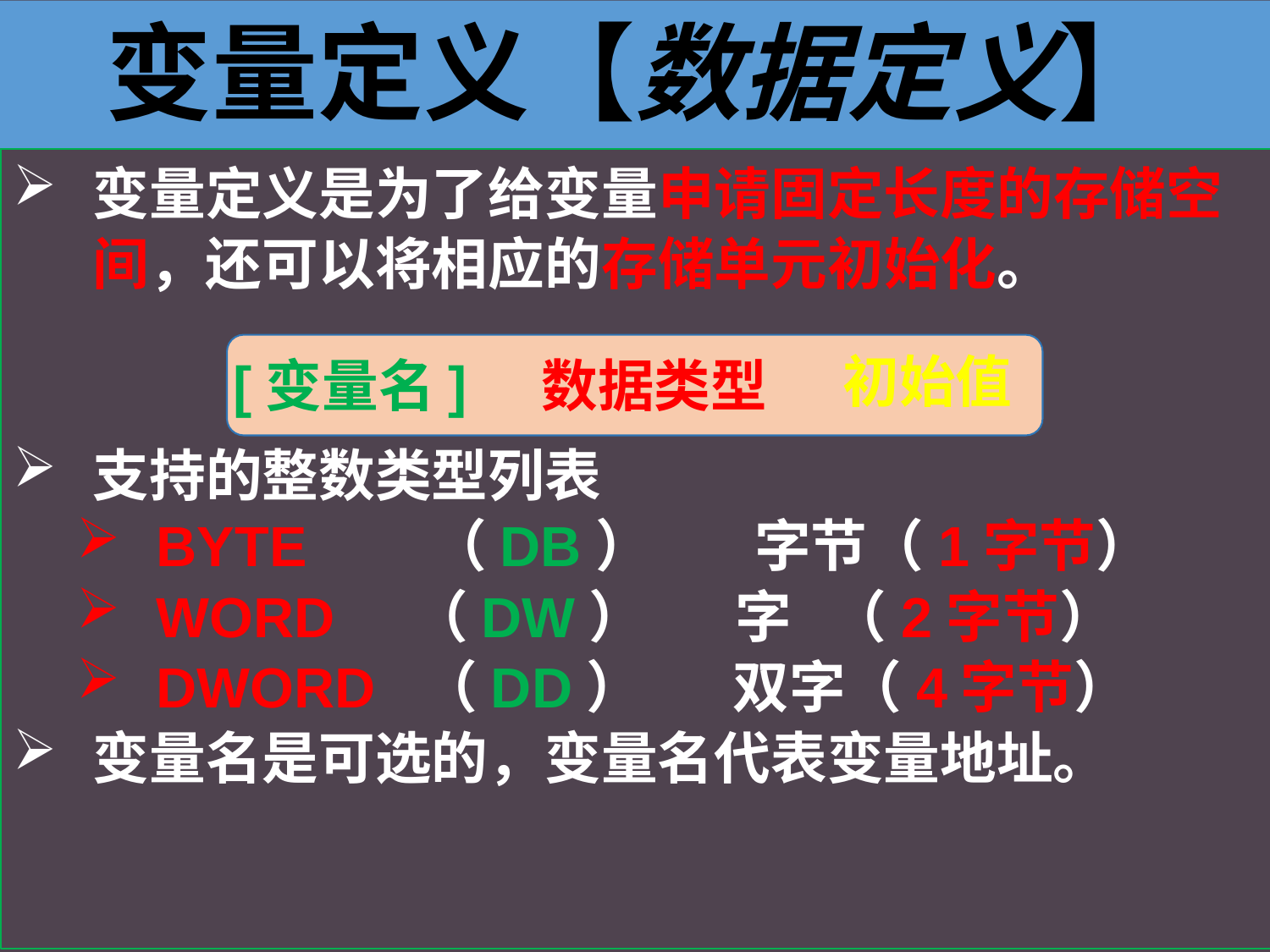

变量定义【数据定义】
变量定义是为了给变量申请固定长度的存储空间，还可以将相应的存储单元初始化。

支持的整数类型列表
BYTE       （DB）        字节（1字节）
WORD    （DW）       字   （2字节）
DWORD  （DD）       双字（4字节）
变量名是可选的，变量名代表变量地址。

初始值
[变量名]
数据类型